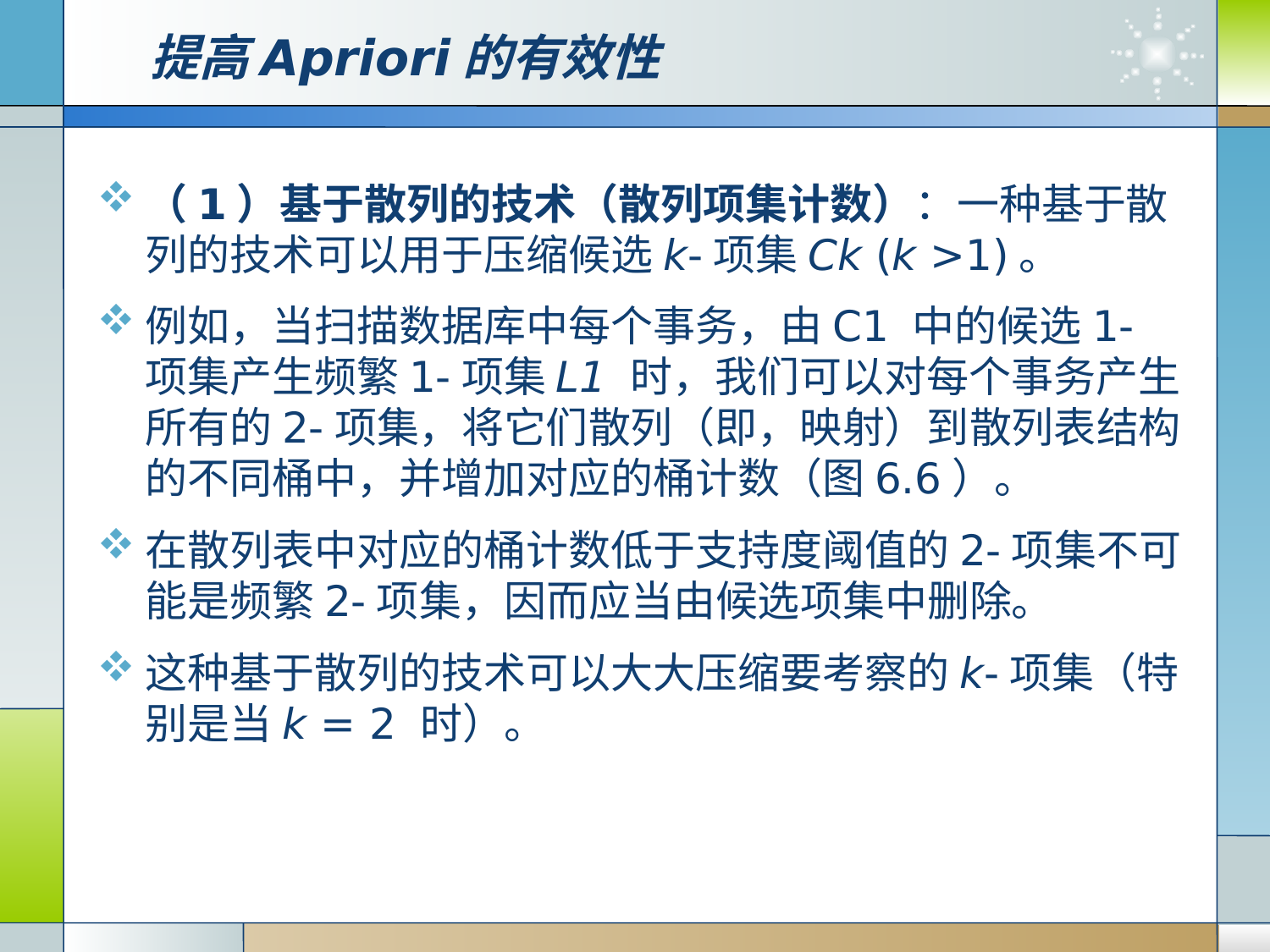

# 提高Apriori的有效性
（1）基于散列的技术（散列项集计数）：一种基于散列的技术可以用于压缩候选k-项集Ck (k >1)。
例如，当扫描数据库中每个事务，由C1 中的候选1-项集产生频繁1-项集L1 时，我们可以对每个事务产生所有的2-项集，将它们散列（即，映射）到散列表结构的不同桶中，并增加对应的桶计数（图6.6）。
在散列表中对应的桶计数低于支持度阈值的2-项集不可能是频繁2-项集，因而应当由候选项集中删除。
这种基于散列的技术可以大大压缩要考察的k-项集（特别是当k = 2 时）。